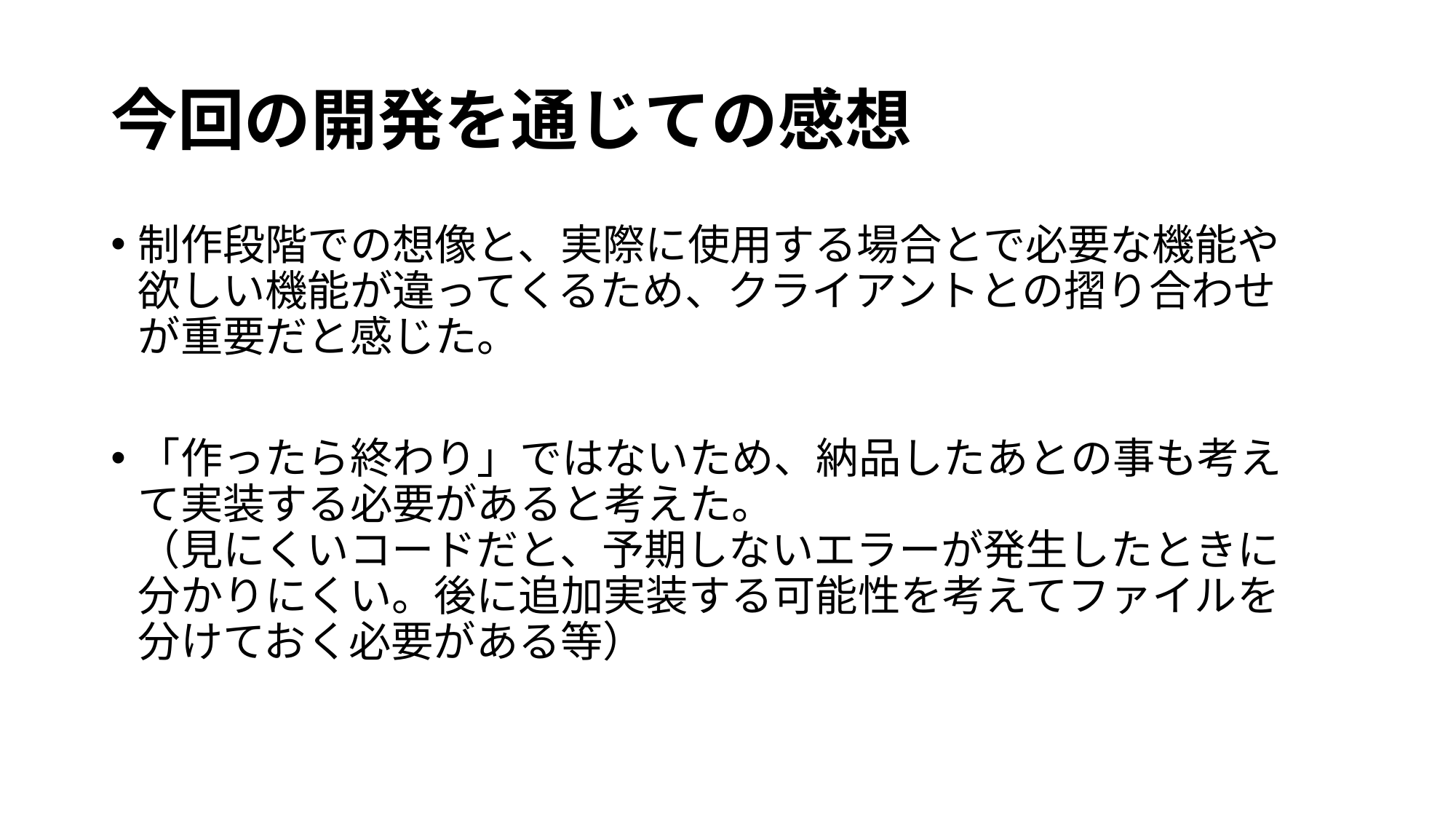

# 今回の開発を通じての感想
制作段階での想像と、実際に使用する場合とで必要な機能や欲しい機能が違ってくるため、クライアントとの摺り合わせが重要だと感じた。

「作ったら終わり」ではないため、納品したあとの事も考えて実装する必要があると考えた。
（見にくいコードだと、予期しないエラーが発生したときに分かりにくい。後に追加実装する可能性を考えてファイルを分けておく必要がある等）